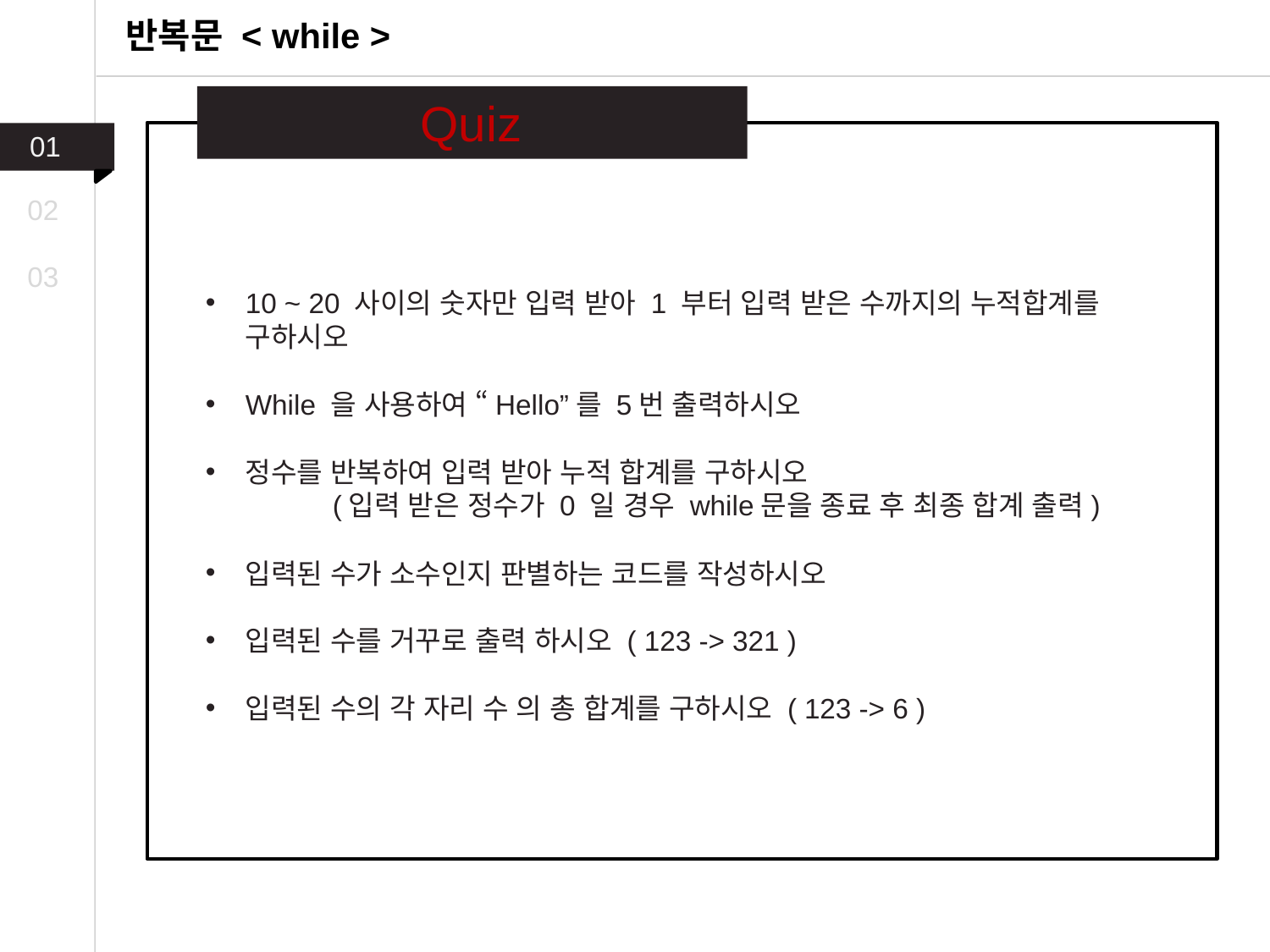

반복문 < while >
Quiz

01

02
03
10 ~ 20 사이의 숫자만 입력 받아 1 부터 입력 받은 수까지의 누적합계를 구하시오

While 을 사용하여 “Hello”를 5번 출력하시오

정수를 반복하여 입력 받아 누적 합계를 구하시오
	(입력 받은 정수가 0 일 경우 while문을 종료 후 최종 합계 출력)

입력된 수가 소수인지 판별하는 코드를 작성하시오

입력된 수를 거꾸로 출력 하시오 ( 123 -> 321 )

입력된 수의 각 자리 수 의 총 합계를 구하시오 ( 123 -> 6 )